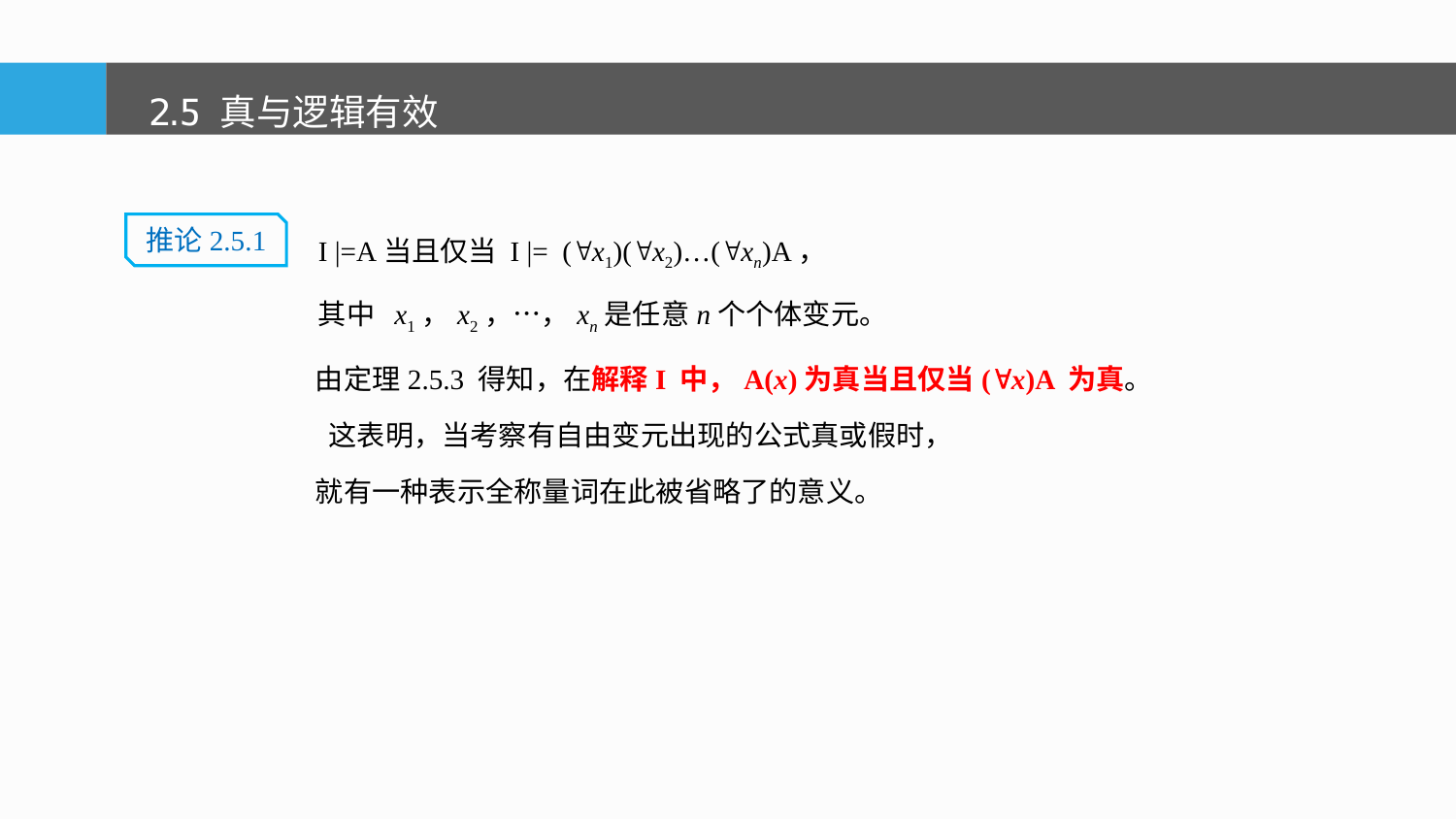

2.4 谓词逻辑的解释与其赋值
2.5 真与逻辑有效

I |=A当且仅当 I |=  (∀x1)(∀x2)…(∀xn)A，
其中  x1，x2，…，xn是任意n个个体变元。
推论2.5.1
由定理2.5.3 得知，在解释I 中，A(x)为真当且仅当(∀x)A 为真。
 这表明，当考察有自由变元出现的公式真或假时，
就有一种表示全称量词在此被省略了的意义。